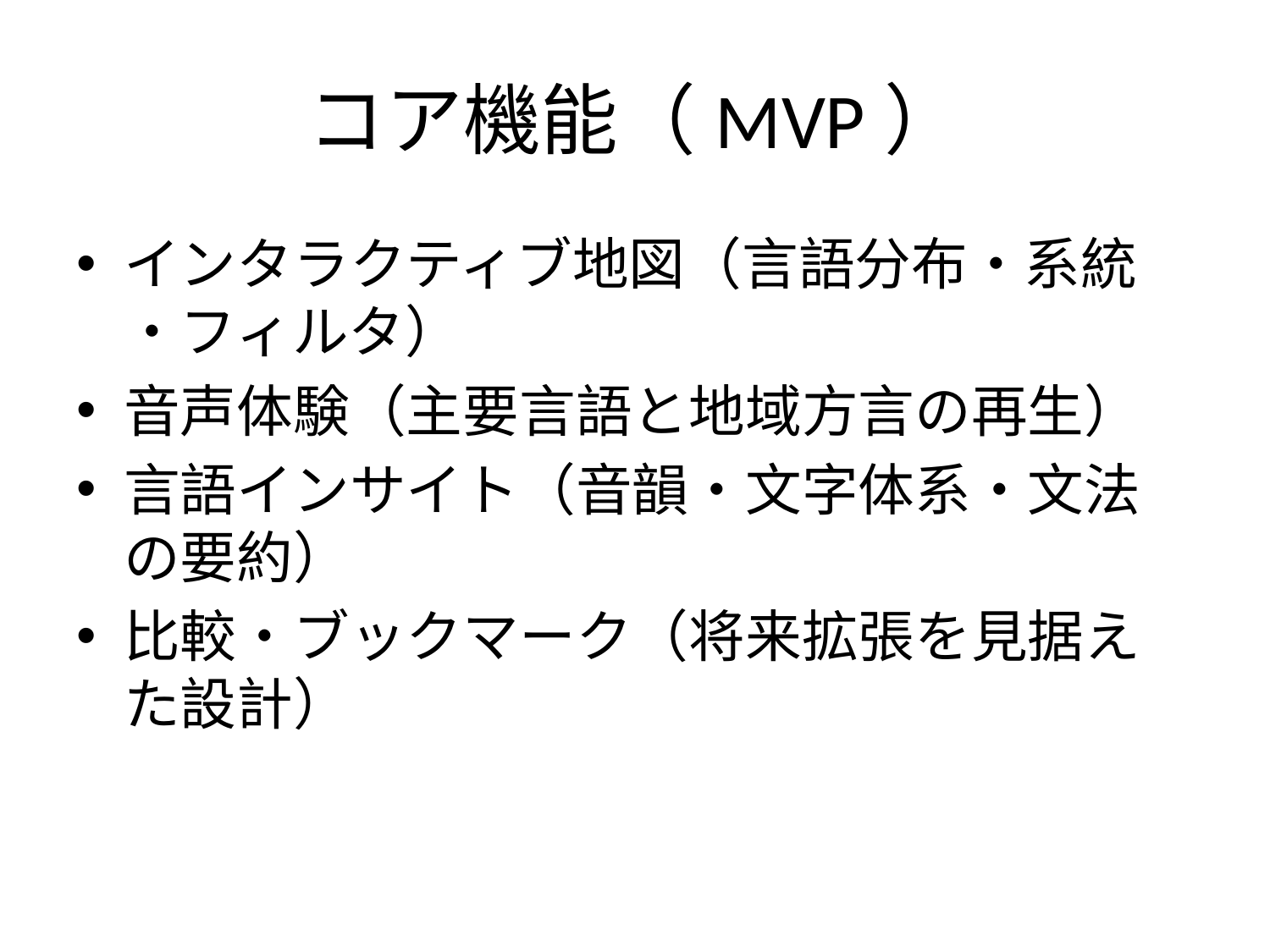

# コア機能（MVP）
インタラクティブ地図（言語分布・系統・フィルタ）
音声体験（主要言語と地域方言の再生）
言語インサイト（音韻・文字体系・文法の要約）
比較・ブックマーク（将来拡張を見据えた設計）